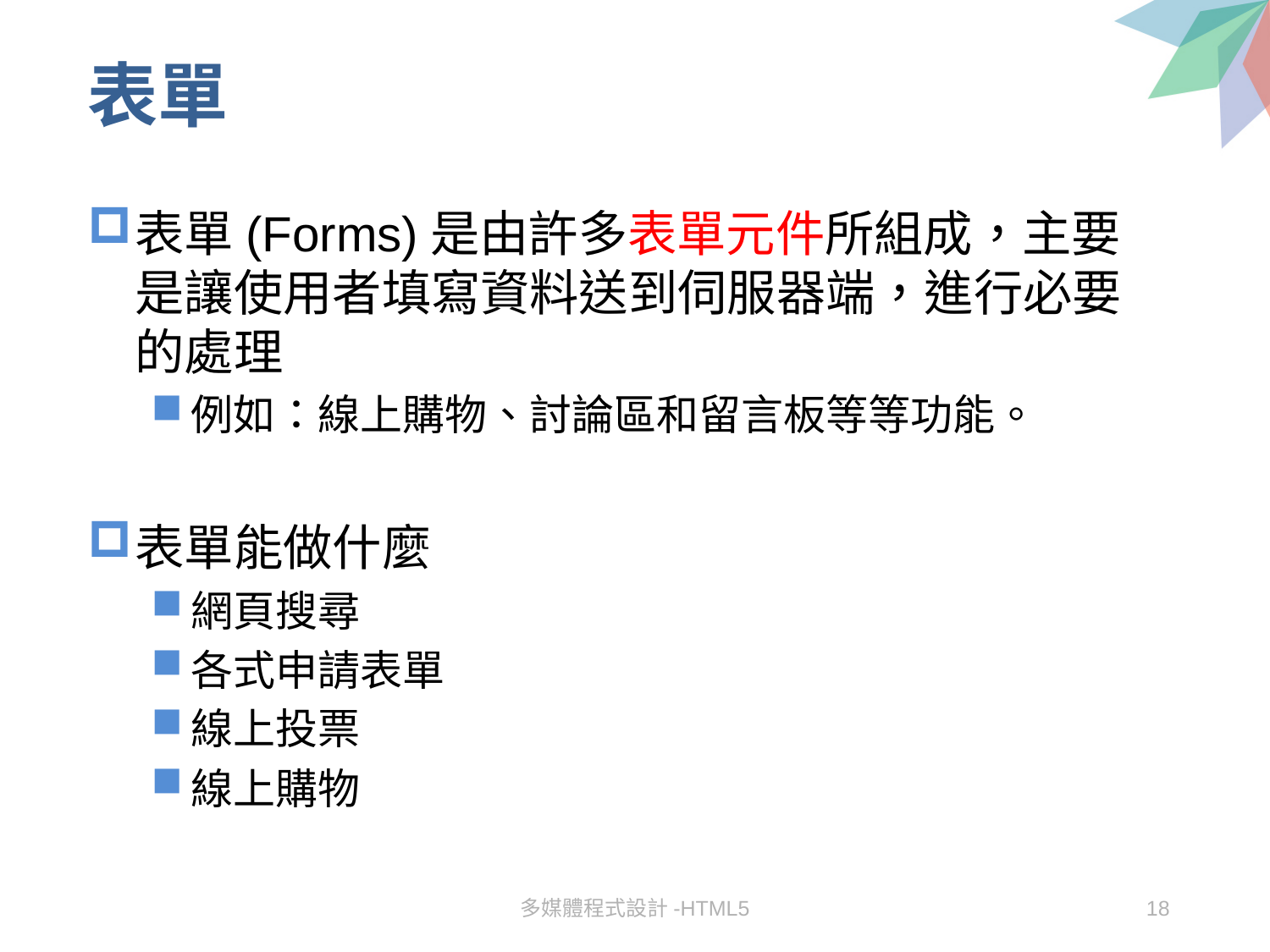

# 表單
表單(Forms)是由許多表單元件所組成，主要是讓使用者填寫資料送到伺服器端，進行必要的處理
例如：線上購物、討論區和留言板等等功能。

表單能做什麼
網頁搜尋
各式申請表單
線上投票
線上購物

多媒體程式設計-HTML5
18